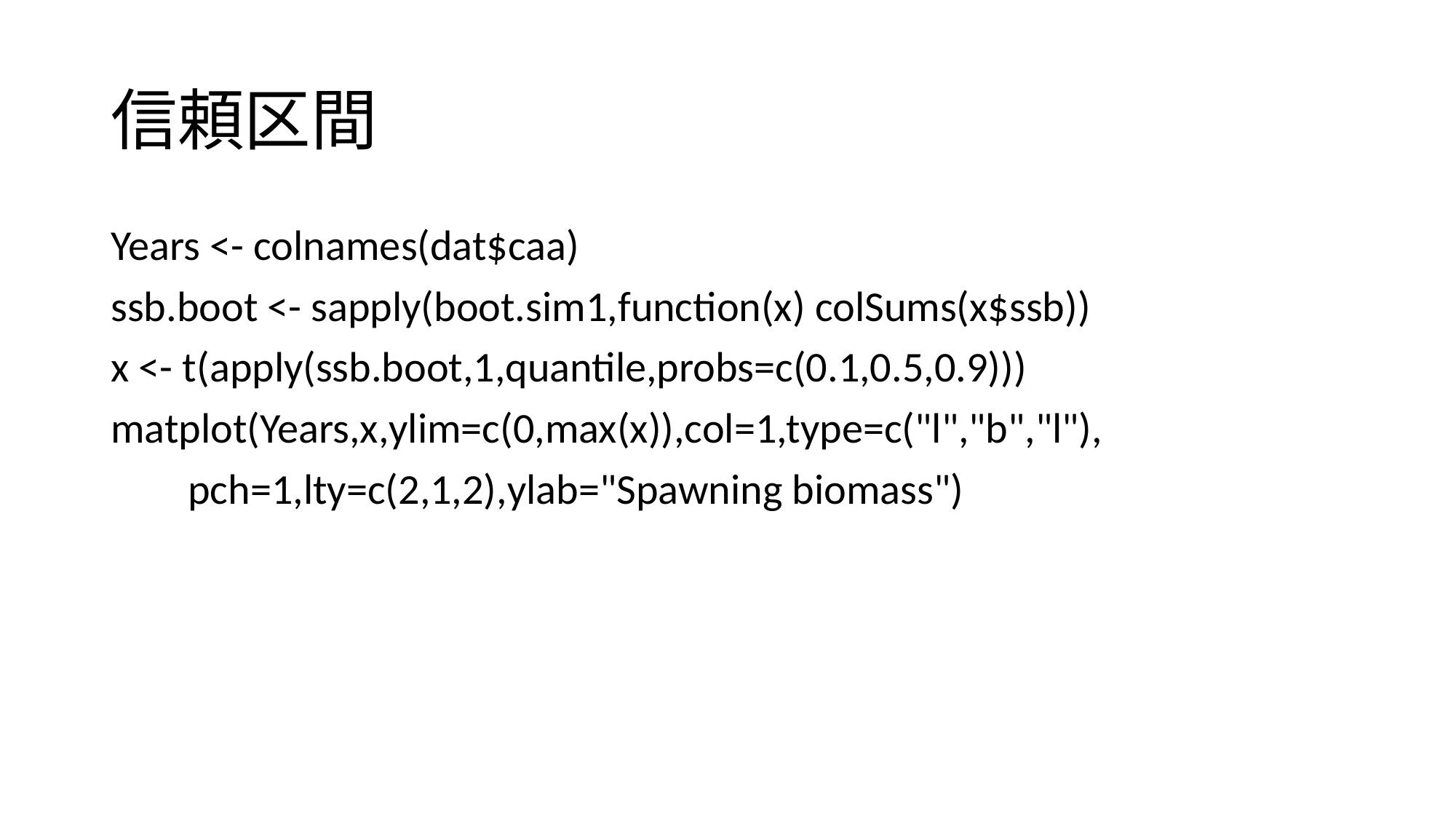

# 信頼区間
Years <- colnames(dat$caa)
ssb.boot <- sapply(boot.sim1,function(x) colSums(x$ssb))
x <- t(apply(ssb.boot,1,quantile,probs=c(0.1,0.5,0.9)))
matplot(Years,x,ylim=c(0,max(x)),col=1,type=c("l","b","l"),
        pch=1,lty=c(2,1,2),ylab="Spawning biomass")